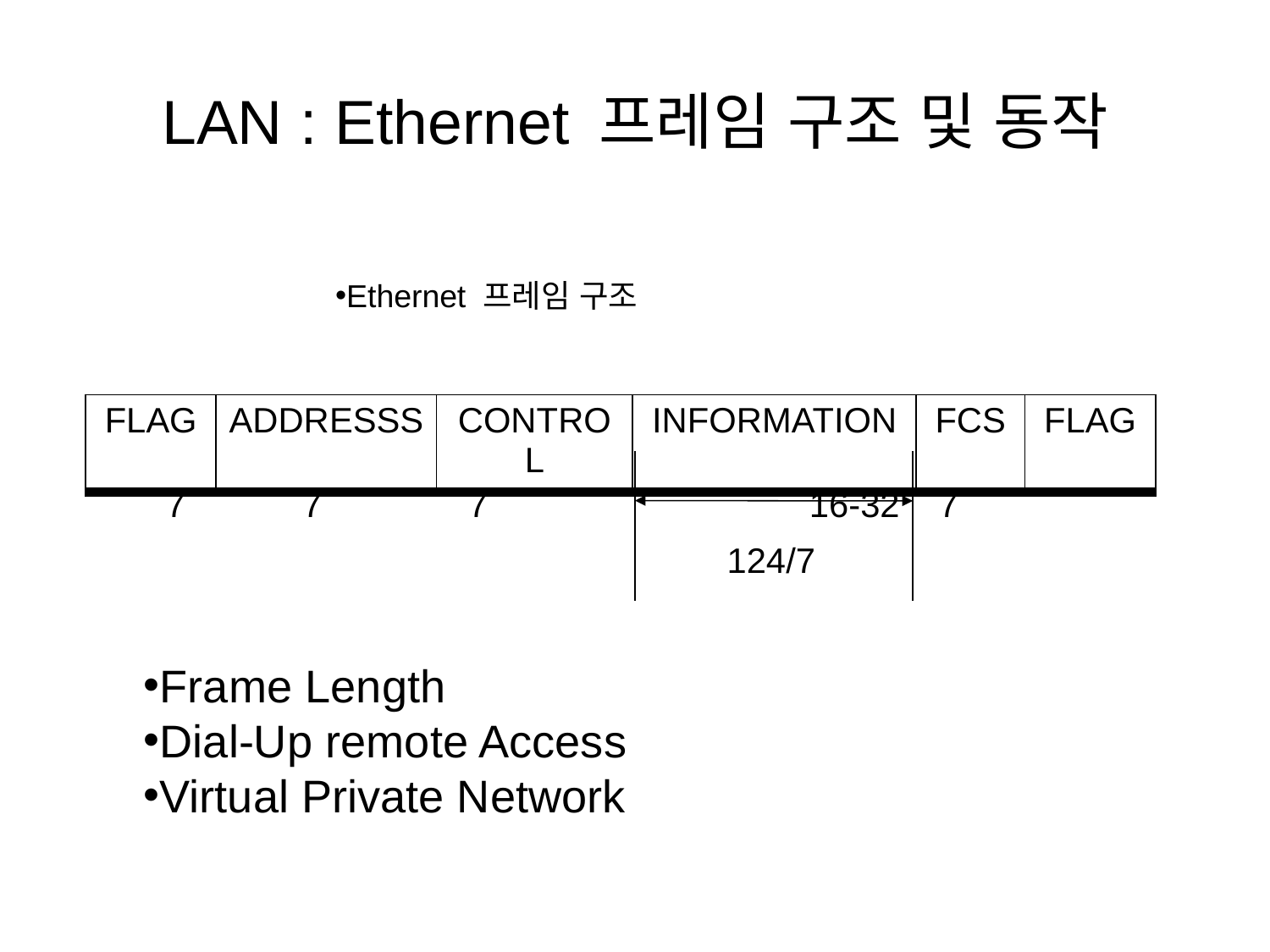

# LAN : Ethernet 프레임 구조 및 동작
Ethernet 프레임 구조
| FLAG | ADDRESSS | CONTROL | INFORMATION | FCS | FLAG |
| --- | --- | --- | --- | --- | --- |
7            7               7                                 16-32    7
124/7
Frame Length
Dial-Up remote Access
Virtual Private Network